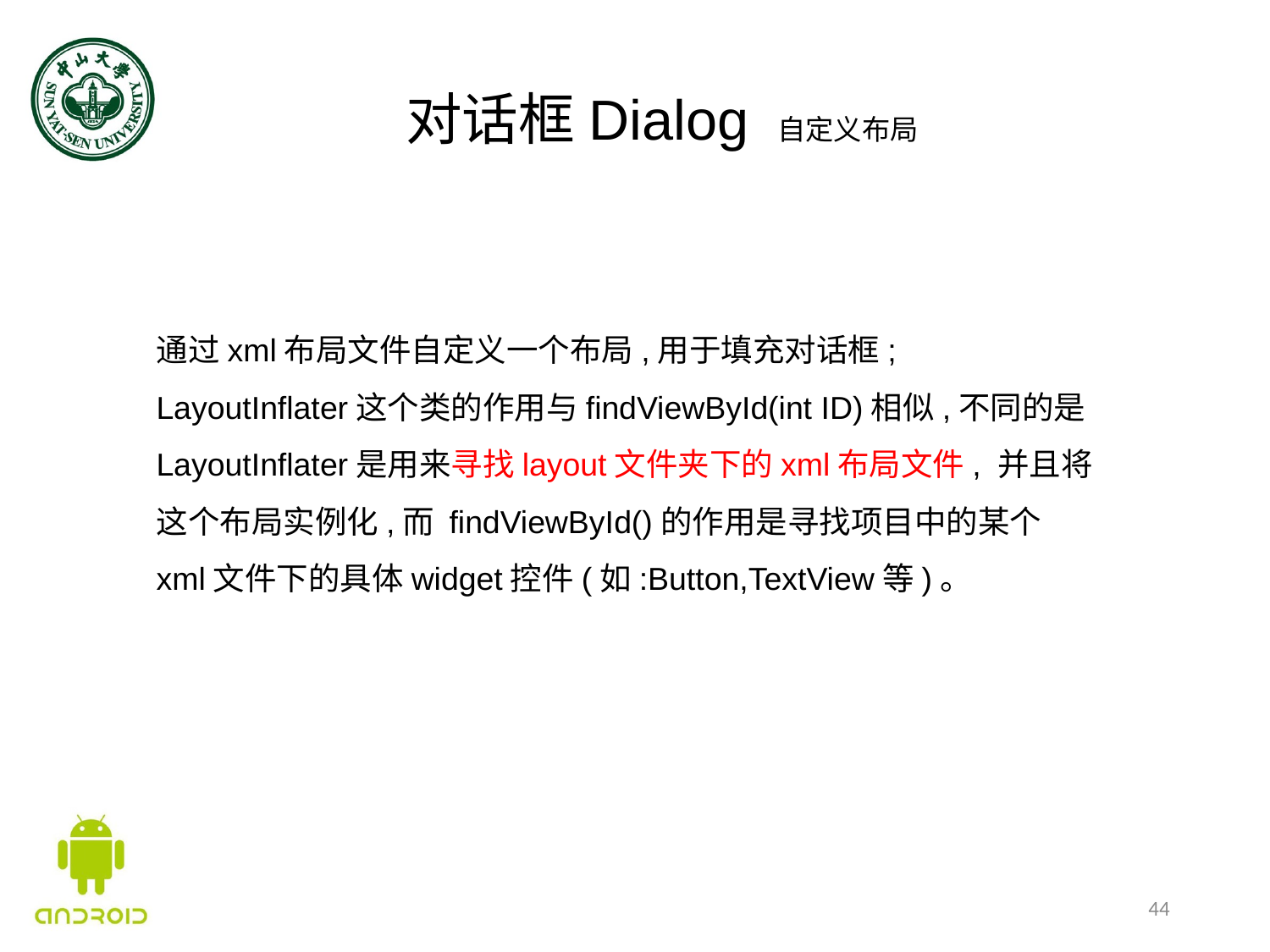

对话框Dialog 自定义布局

通过xml布局文件自定义一个布局,用于填充对话框;
LayoutInflater这个类的作用与findViewById(int ID)相似,不同的是LayoutInflater是用来寻找layout文件夹下的xml布局文件, 并且将这个布局实例化,而 findViewById()的作用是寻找项目中的某个xml文件下的具体widget控件(如:Button,TextView等)。
44